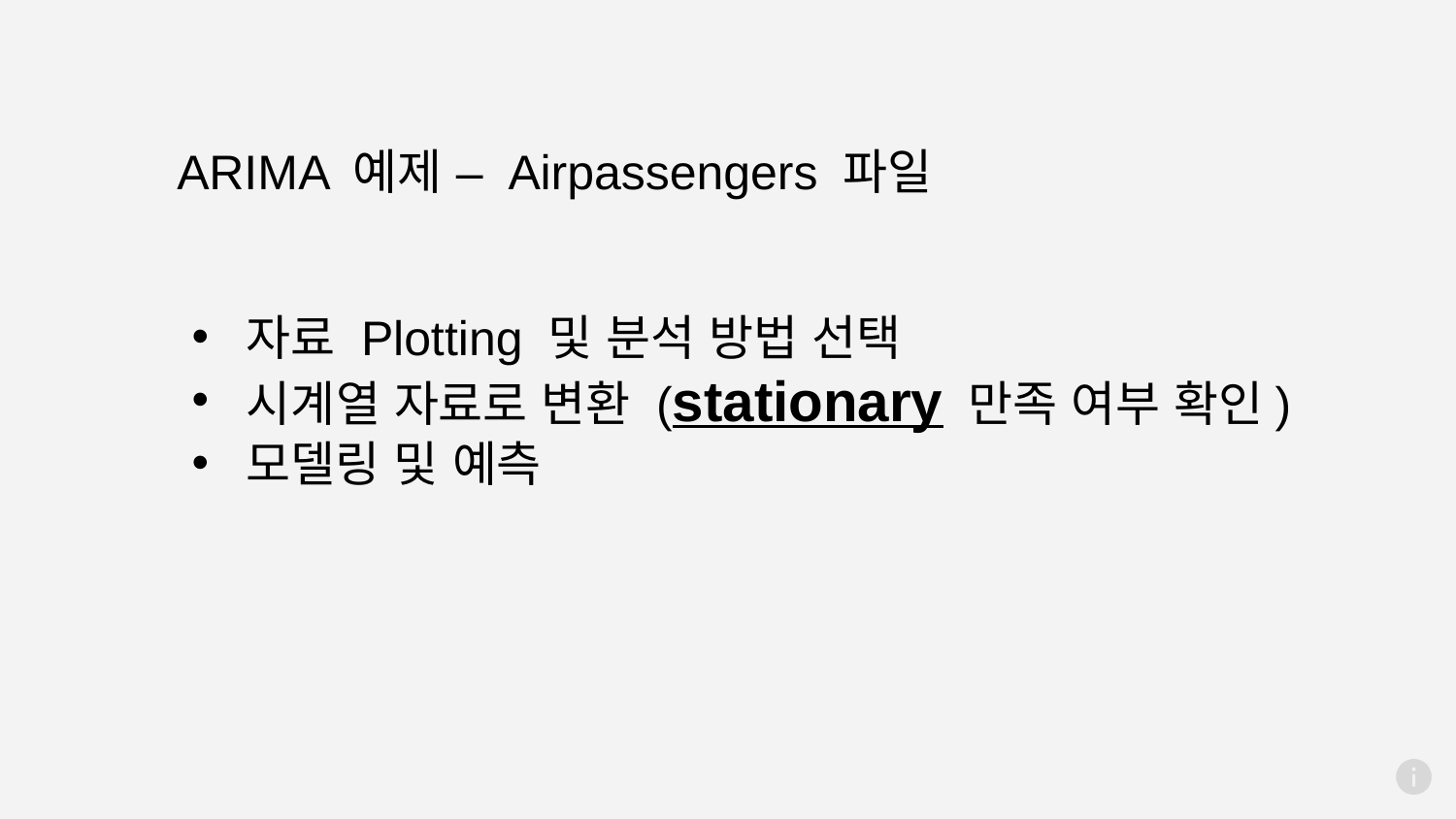

ARIMA 예제 – Airpassengers 파일
자료 Plotting 및 분석 방법 선택
시계열 자료로 변환 (stationary 만족 여부 확인)
모델링 및 예측